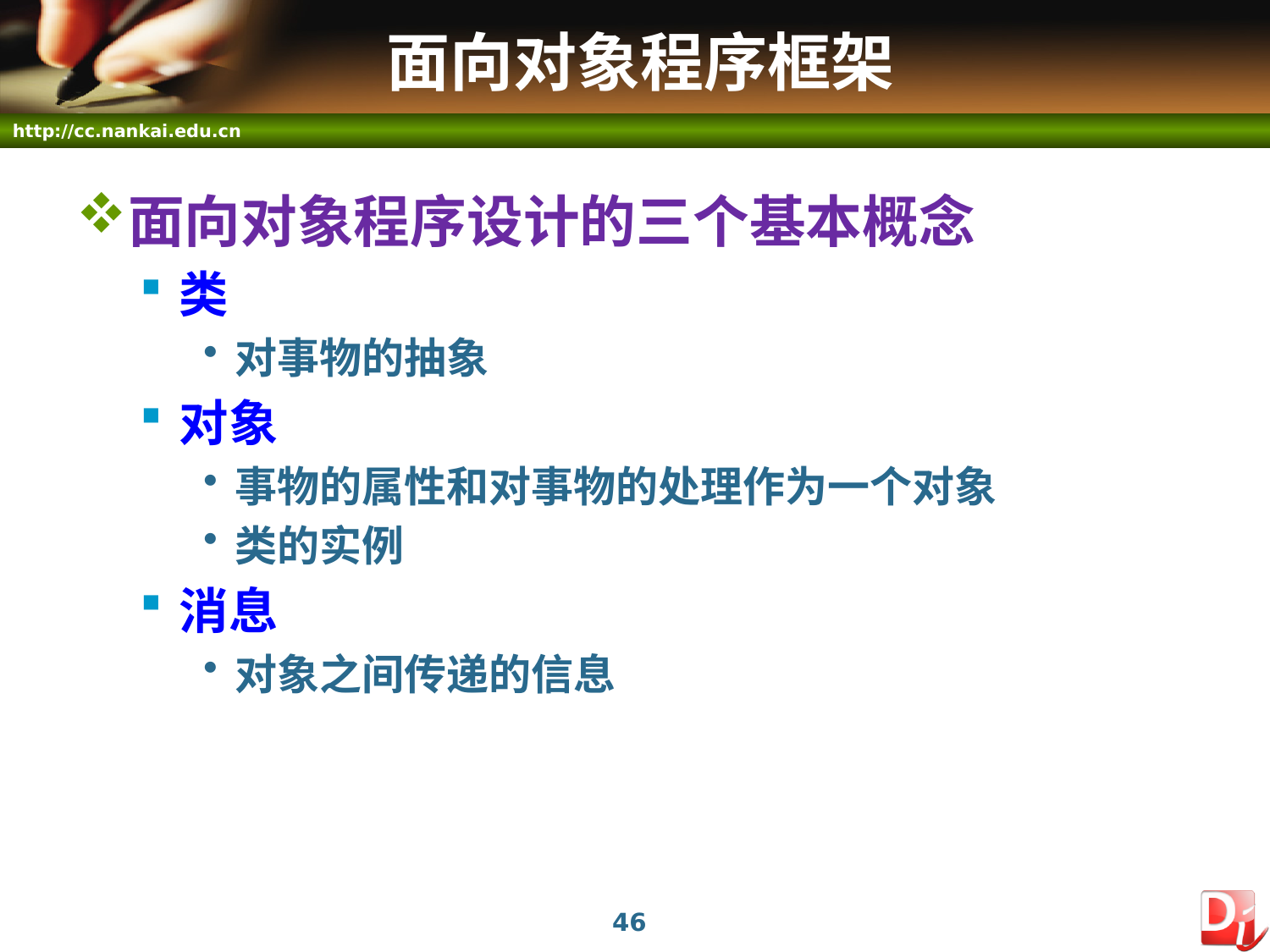

# 面向对象程序框架
面向对象程序设计的三个基本概念
类
对事物的抽象
对象
事物的属性和对事物的处理作为一个对象
类的实例
消息
对象之间传递的信息
46